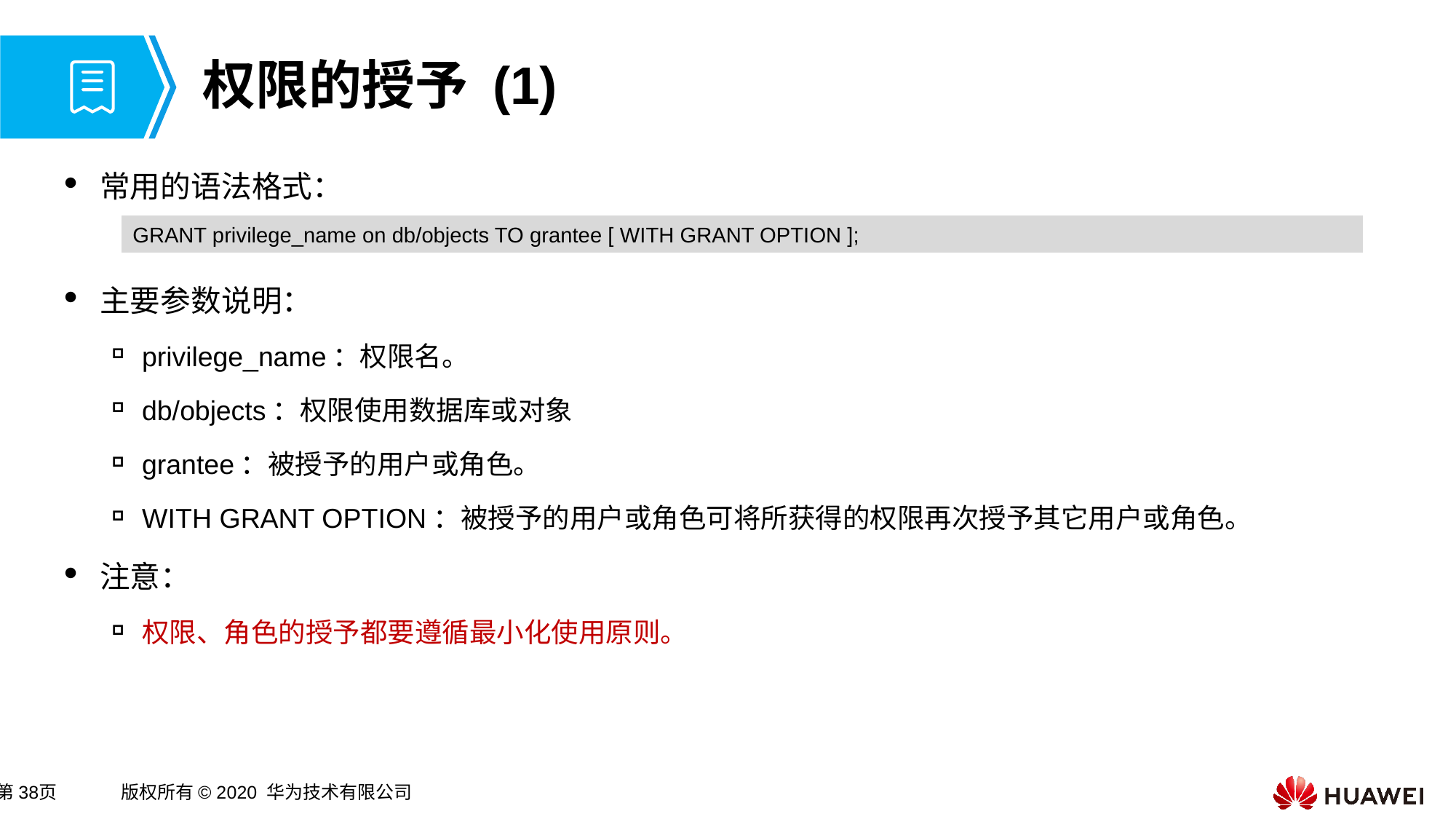

# 权限的授予 (1)
常用的语法格式：

主要参数说明：
privilege_name：权限名。
db/objects：权限使用数据库或对象
grantee：被授予的用户或角色。
WITH GRANT OPTION：被授予的用户或角色可将所获得的权限再次授予其它用户或角色。
注意：
权限、角色的授予都要遵循最小化使用原则。

GRANT privilege_name on db/objects TO grantee [ WITH GRANT OPTION ];